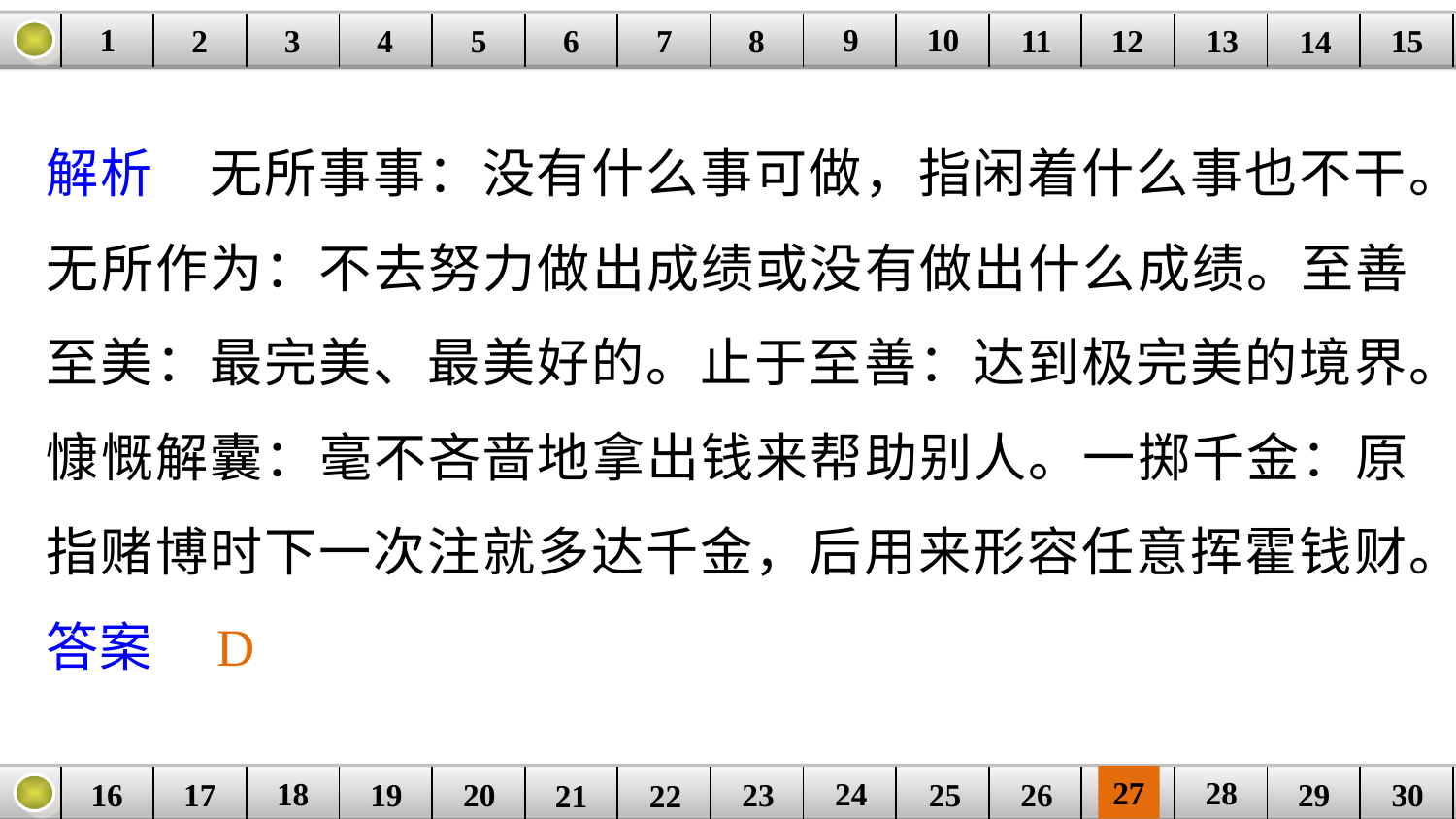

9
10
1
3
4
5
6
8
11
2
12
15
|  |  |  |  |  |  |  |  |  |  |  |  |  |  |  |
| --- | --- | --- | --- | --- | --- | --- | --- | --- | --- | --- | --- | --- | --- | --- |
7
13
14

解析　无所事事：没有什么事可做，指闲着什么事也不干。无所作为：不去努力做出成绩或没有做出什么成绩。至善至美：最完美、最美好的。止于至善：达到极完美的境界。慷慨解囊：毫不吝啬地拿出钱来帮助别人。一掷千金：原指赌博时下一次注就多达千金，后用来形容任意挥霍钱财。
答案　D

27
28
18
24
16
25
26
30
|  |  |  |  |  |  |  |  |  |  |  |  |  |  |  |
| --- | --- | --- | --- | --- | --- | --- | --- | --- | --- | --- | --- | --- | --- | --- |
23
17
19
20
29
21
22